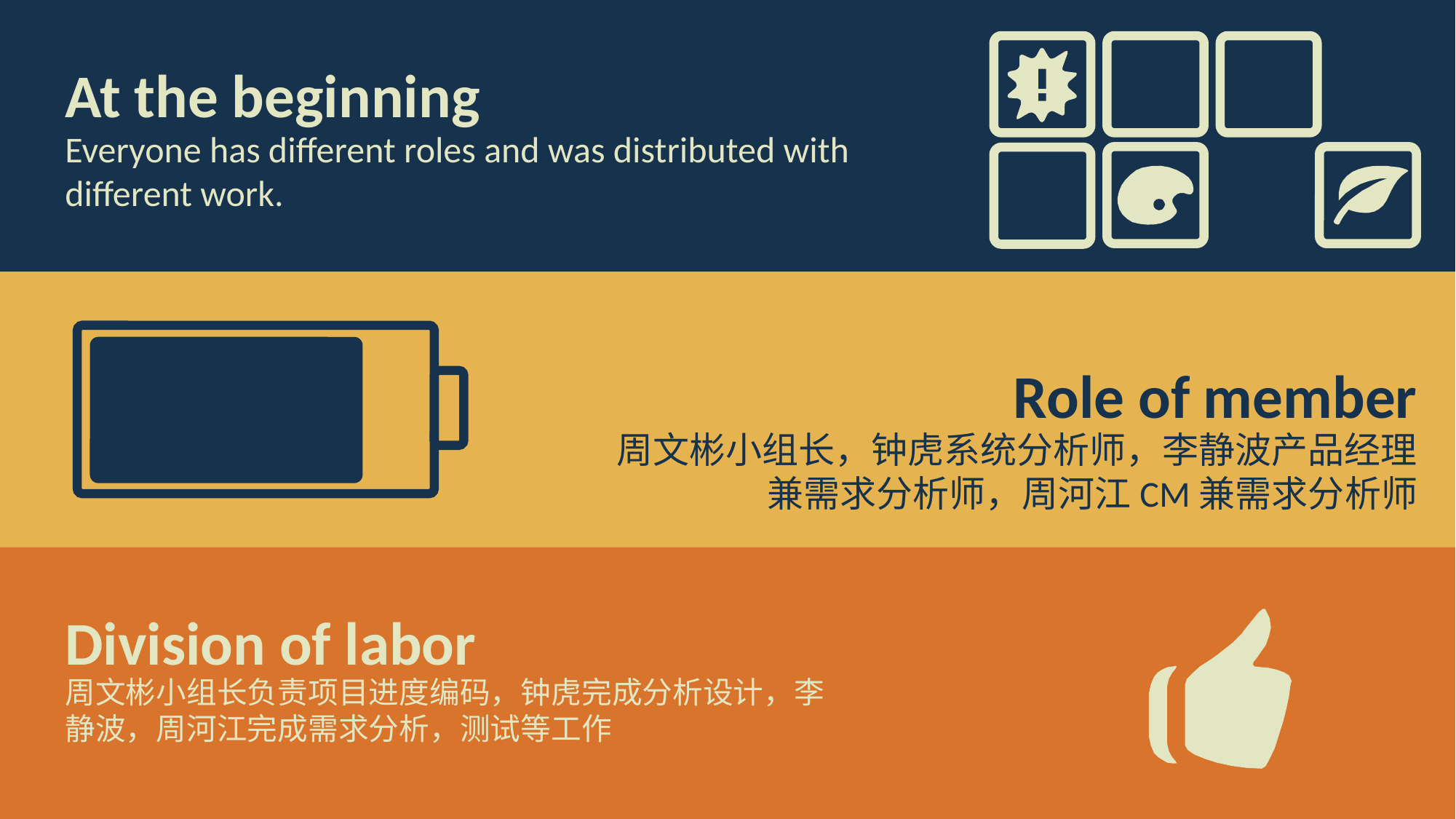

At the beginning
Everyone has different roles and was distributed with different work.

Role of member

周文彬小组长，钟虎系统分析师，李静波产品经理兼需求分析师，周河江CM兼需求分析师

Division of labor
周文彬小组长负责项目进度编码，钟虎完成分析设计，李静波，周河江完成需求分析，测试等工作